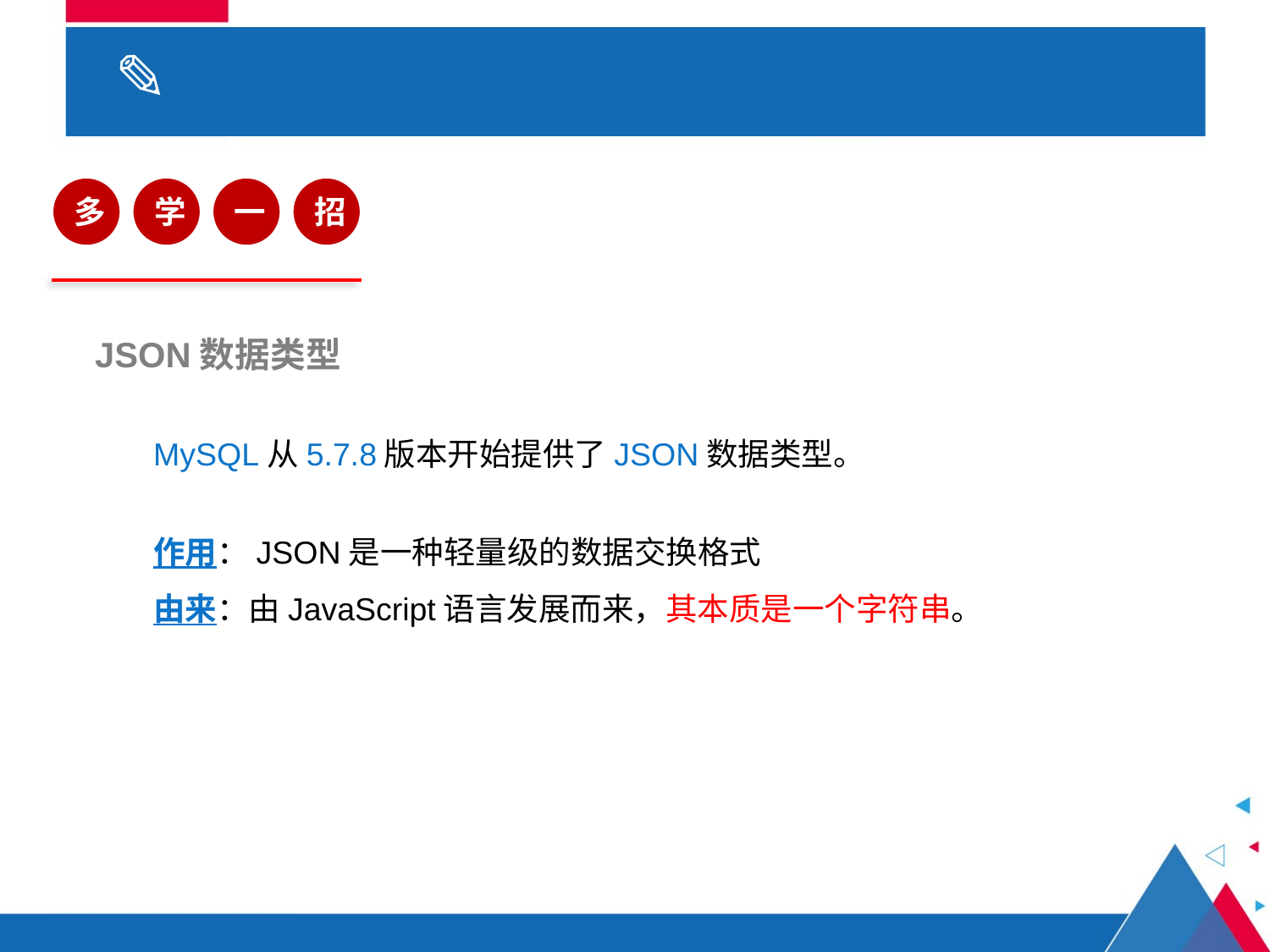

# 3.1 数据类型
多
学
一
招
JSON数据类型
MySQL从5.7.8版本开始提供了JSON数据类型。
作用：JSON是一种轻量级的数据交换格式
由来：由JavaScript语言发展而来，其本质是一个字符串。